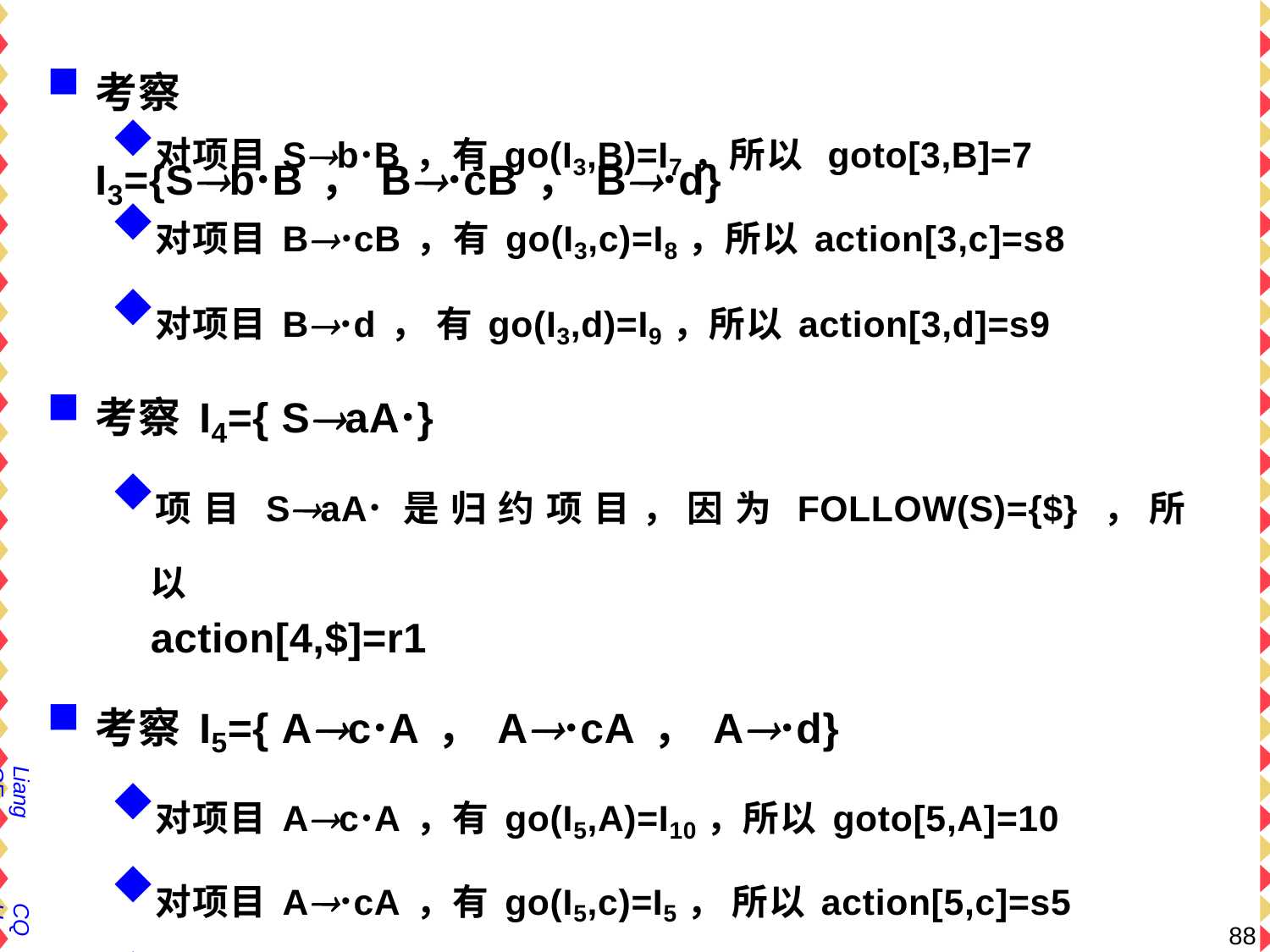

# 考察I3={S→b·B，B→·cB，B→·d}
对项目S→b·B，有go(I3,B)=I7，所以 goto[3,B]=7
对项目B→·cB，有go(I3,c)=I8，所以action[3,c]=s8
对项目B→·d， 有go(I3,d)=I9，所以action[3,d]=s9
考察I4={ S→aA·}
项目S→aA· 是归约项目， 因为FOLLOW(S)={$} ， 所以
action[4,$]=r1
考察I5={ A→c·A，A→·cA，A→·d}
对项目A→c·A，有go(I5,A)=I10，所以goto[5,A]=10
对项目A→·cA，有go(I5,c)=I5， 所以action[5,c]=s5
对项目A→·d， 有go(I5,d)=I6， 所以action[5,d]=s6
考察I6={A→d·}
项目A→d· 是归约项目， 因为FOLLOW(A)={$} ， 所以
action[6,$]=r4
Liang GE
CQU
88